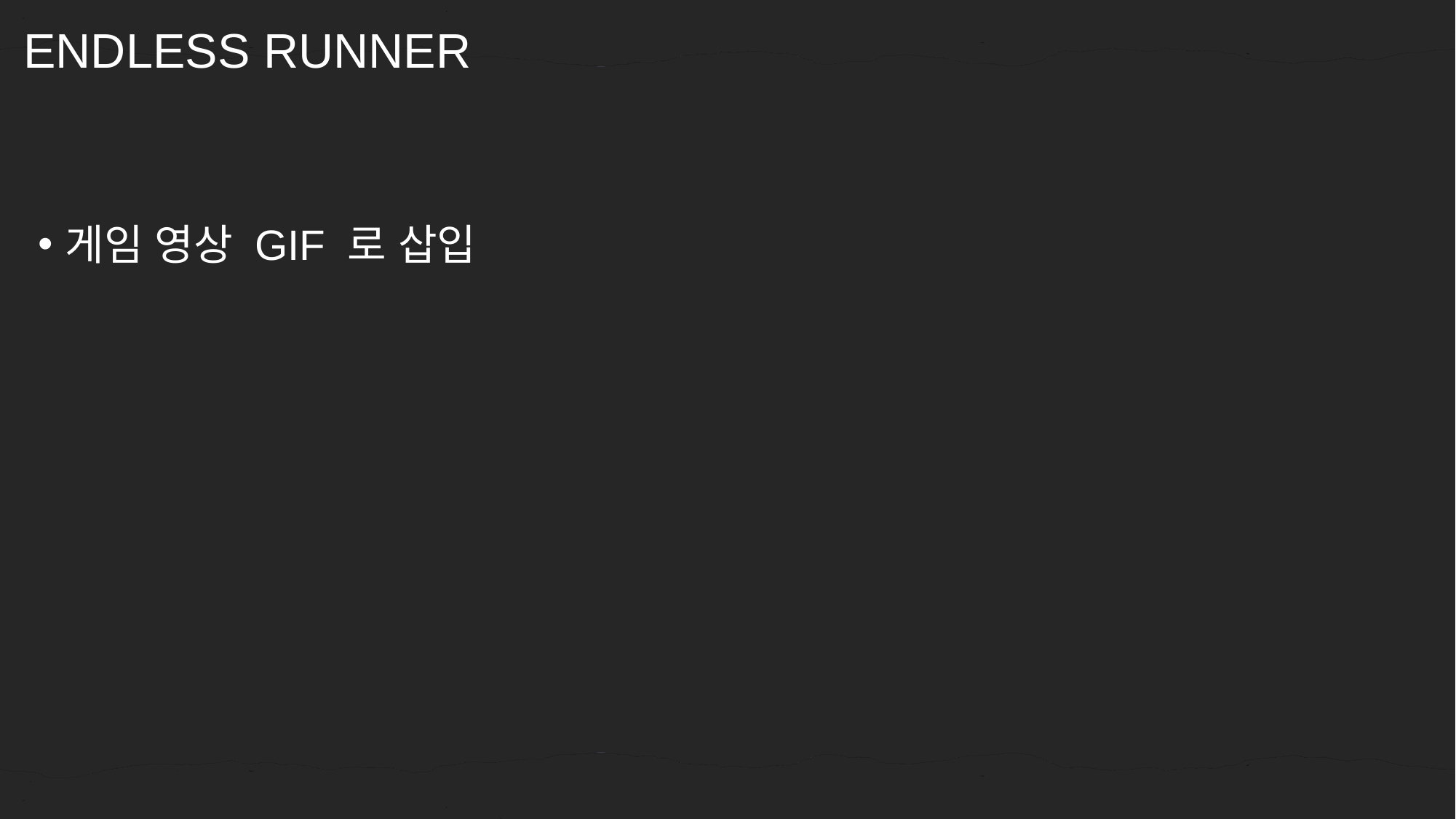

# ENDLESS RUNNER
게임 영상 GIF 로 삽입